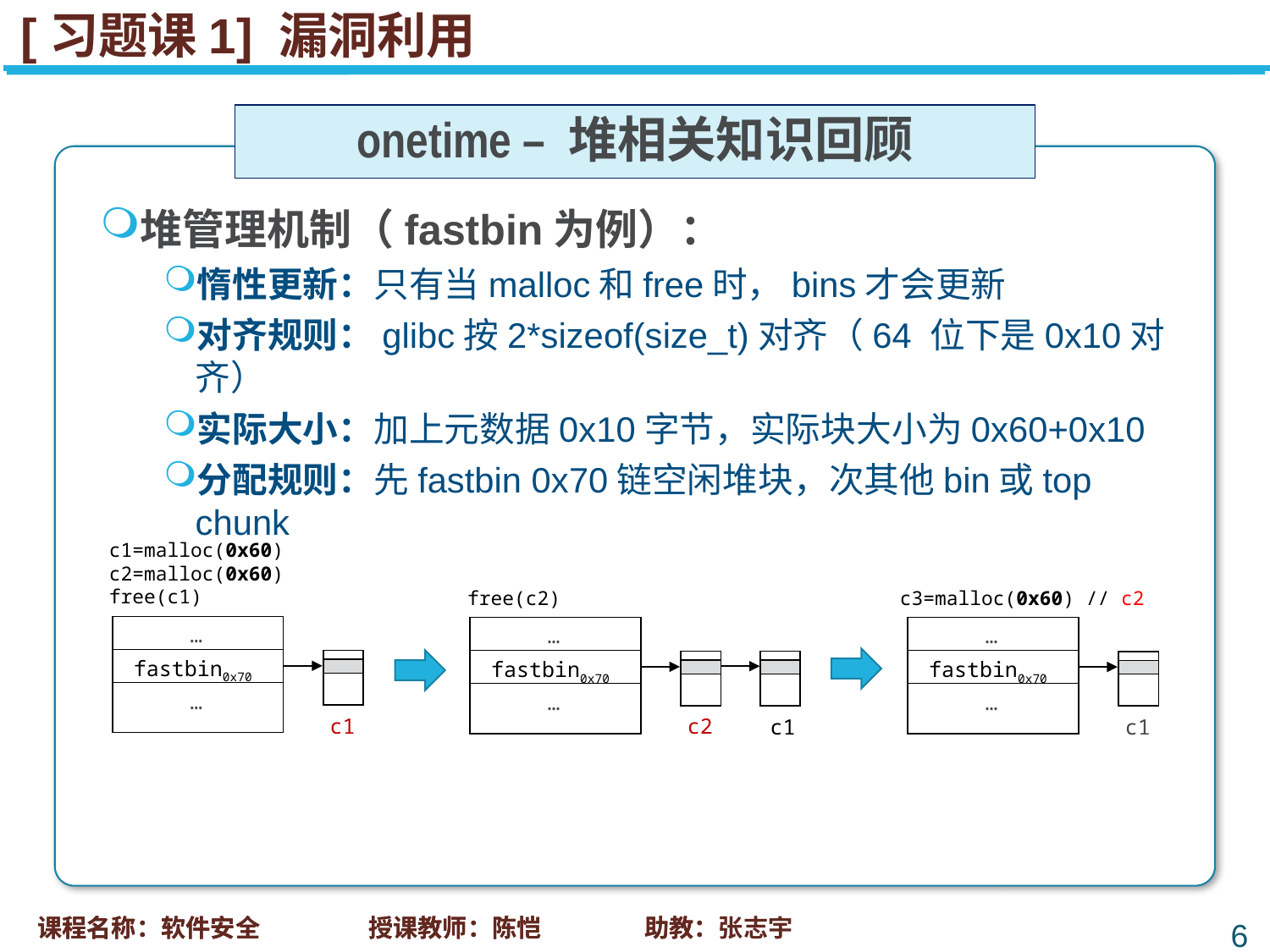

[习题课1] 漏洞利用
onetime – 堆相关知识回顾
堆管理机制（fastbin为例）：
惰性更新：只有当malloc和free时，bins才会更新
对齐规则：glibc按2*sizeof(size_t)对齐（64 位下是0x10对齐）
实际大小：加上元数据0x10字节，实际块大小为0x60+0x10
分配规则：先fastbin 0x70链空闲堆块，次其他bin或top chunk

c1=malloc(0x60)
c2=malloc(0x60)
free(c1)
free(c2)
c3=malloc(0x60) // c2
…

fastbin0x70

c1
…

…

fastbin0x70

c2

c1
…

…

fastbin0x70

c1
…

课程名称：软件安全                   授课教师：陈恺                  助教：
6